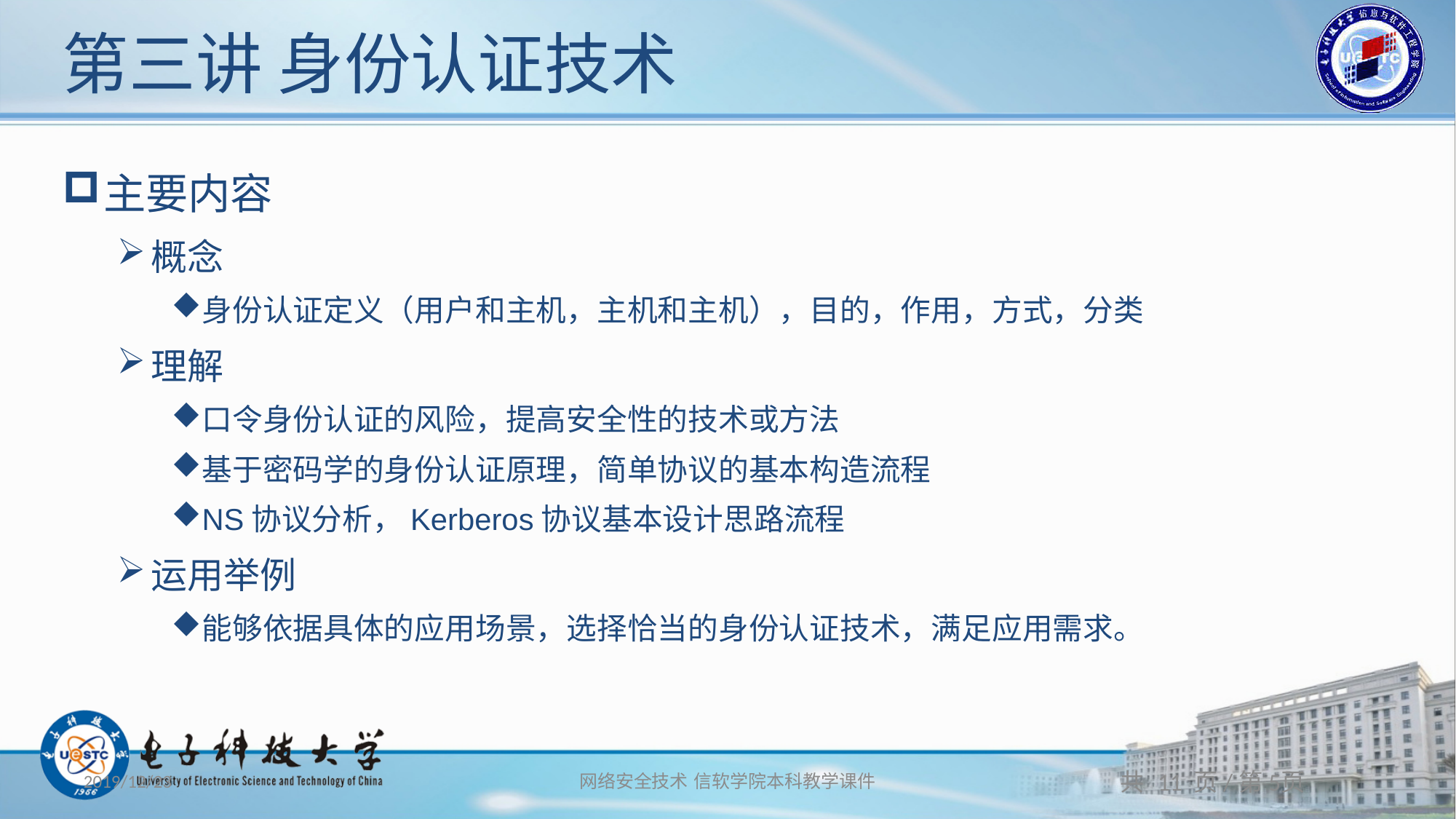

# 第三讲 身份认证技术
主要内容
概念
身份认证定义（用户和主机，主机和主机），目的，作用，方式，分类
理解
口令身份认证的风险，提高安全性的技术或方法
基于密码学的身份认证原理，简单协议的基本构造流程
NS协议分析，Kerberos协议基本设计思路流程
运用举例
能够依据具体的应用场景，选择恰当的身份认证技术，满足应用需求。
2019/12/23
网络安全技术 信软学院本科教学课件
共 11 页/第5页